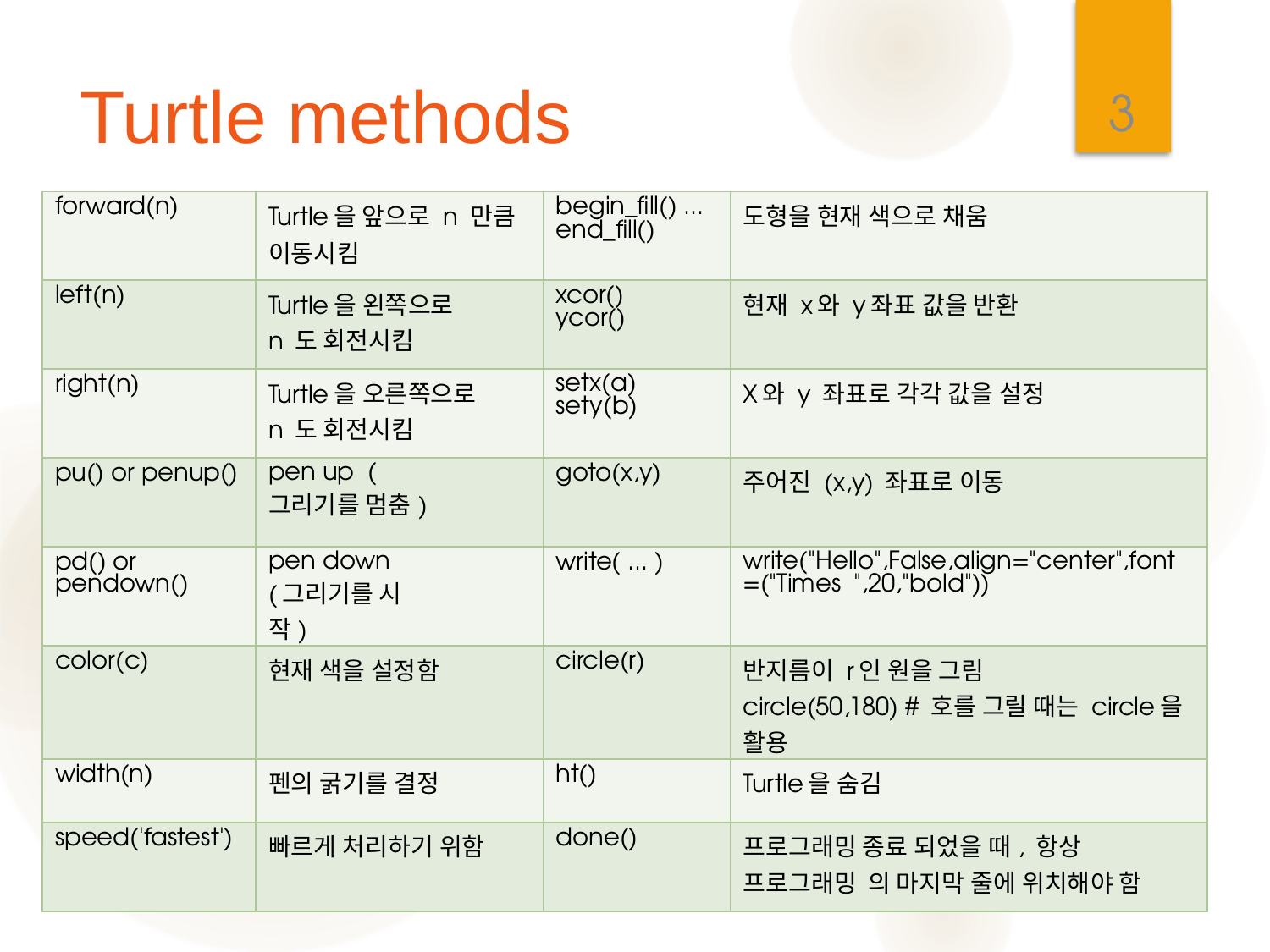

3
# Turtle methods
| forward(n) | Turtle을 앞으로 n 만큼 이동시킴 | begin\_fill() ... end\_fill() | 도형을 현재 색으로 채움 |
| --- | --- | --- | --- |
| left(n) | Turtle을 왼쪽으로 n 도 회전시킴 | xcor() ycor() | 현재 x와 y좌표 값을 반환 |
| right(n) | Turtle을 오른쪽으로 n 도 회전시킴 | setx(a) sety(b) | X와 y 좌표로 각각 값을 설정 |
| pu() or penup() | pen up (그리기를 멈춤) | goto(x,y) | 주어진 (x,y) 좌표로 이동 |
| pd() or pendown() | pen down (그리기를 시작) | write( ... ) | write("Hello",False,align="center",font=("Times ",20,"bold")) |
| color(c) | 현재 색을 설정함 | circle(r) | 반지름이 r인 원을 그림 circle(50,180) # 호를 그릴 때는 circle을 활용 |
| width(n) | 펜의 굵기를 결정 | ht() | Turtle을 숨김 |
| speed('fastest') | 빠르게 처리하기 위함 | done() | 프로그래밍 종료 되었을 때, 항상 프로그래밍 의 마지막 줄에 위치해야 함 |